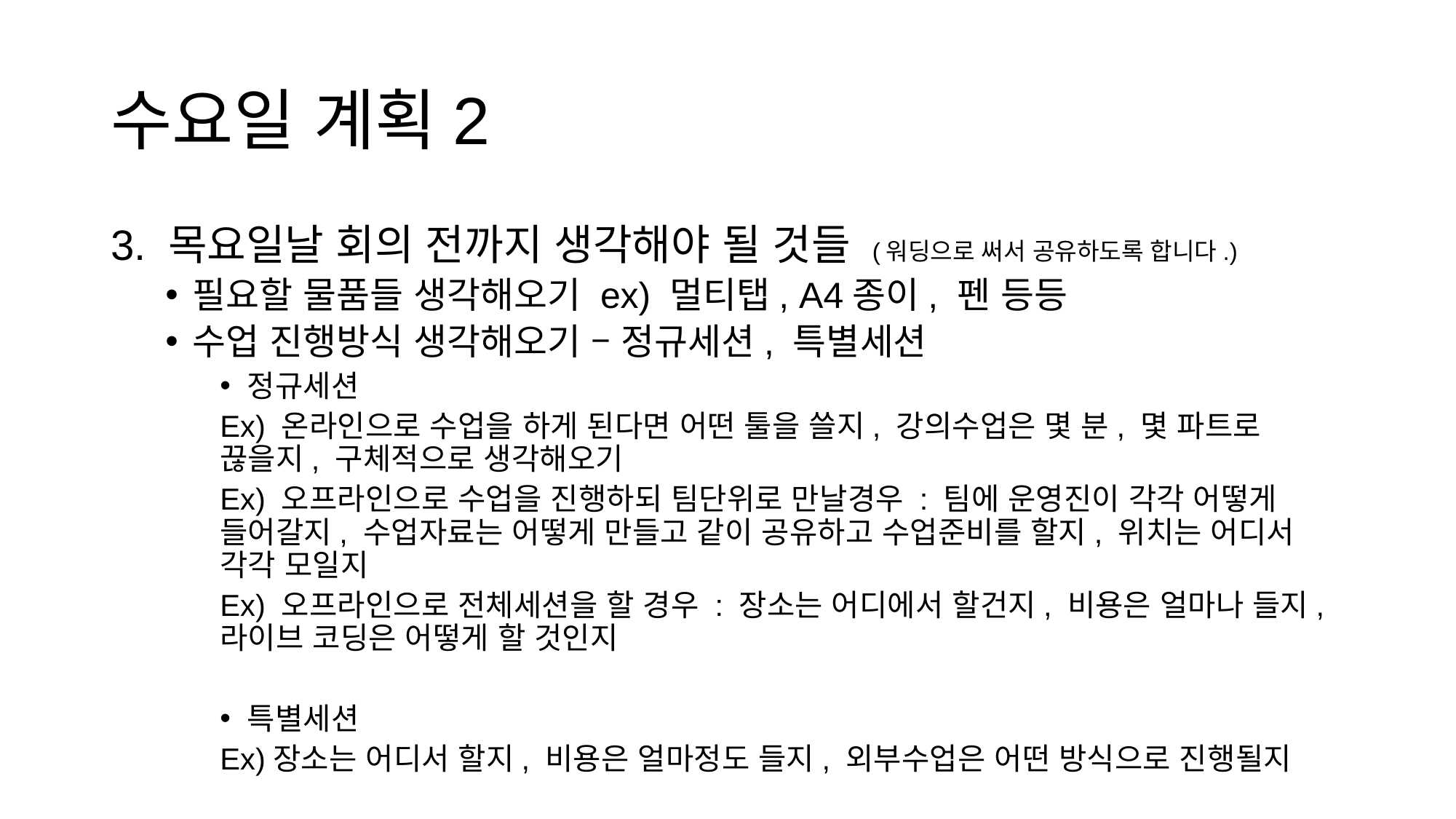

# 수요일 계획2
3. 목요일날 회의 전까지 생각해야 될 것들 (워딩으로 써서 공유하도록 합니다.)
필요할 물품들 생각해오기 ex) 멀티탭, A4종이, 펜 등등
수업 진행방식 생각해오기 – 정규세션, 특별세션
정규세션
Ex) 온라인으로 수업을 하게 된다면 어떤 툴을 쓸지, 강의수업은 몇 분, 몇 파트로 끊을지, 구체적으로 생각해오기
Ex) 오프라인으로 수업을 진행하되 팀단위로 만날경우 : 팀에 운영진이 각각 어떻게 들어갈지, 수업자료는 어떻게 만들고 같이 공유하고 수업준비를 할지, 위치는 어디서 각각 모일지
Ex) 오프라인으로 전체세션을 할 경우 : 장소는 어디에서 할건지, 비용은 얼마나 들지, 라이브 코딩은 어떻게 할 것인지

특별세션
Ex)장소는 어디서 할지, 비용은 얼마정도 들지, 외부수업은 어떤 방식으로 진행될지